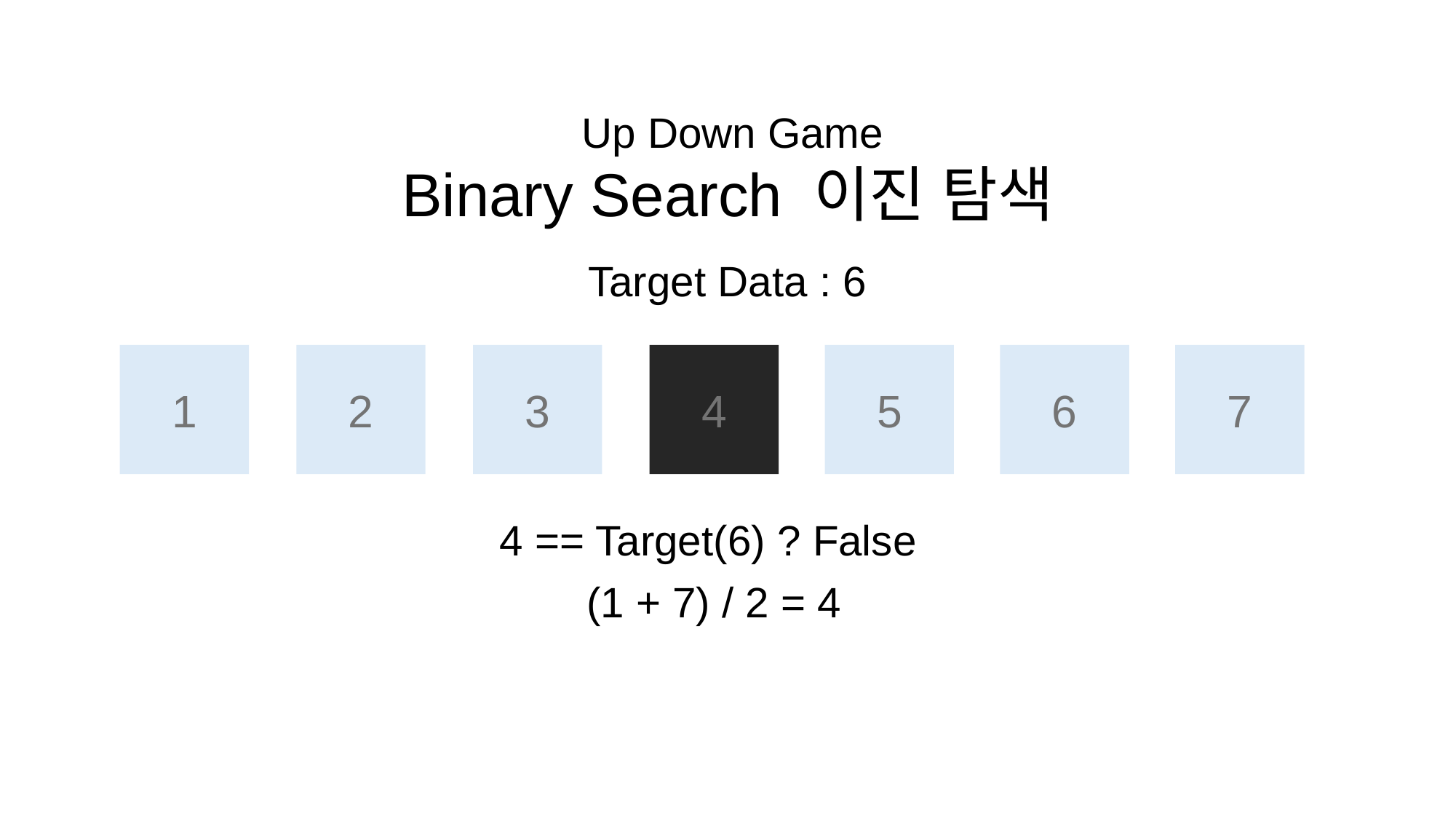

Up Down Game
Binary Search 이진 탐색
Target Data : 6
7
1
3
4
5
6
2
4 == Target(6) ? False
(1 + 7) / 2 = 4